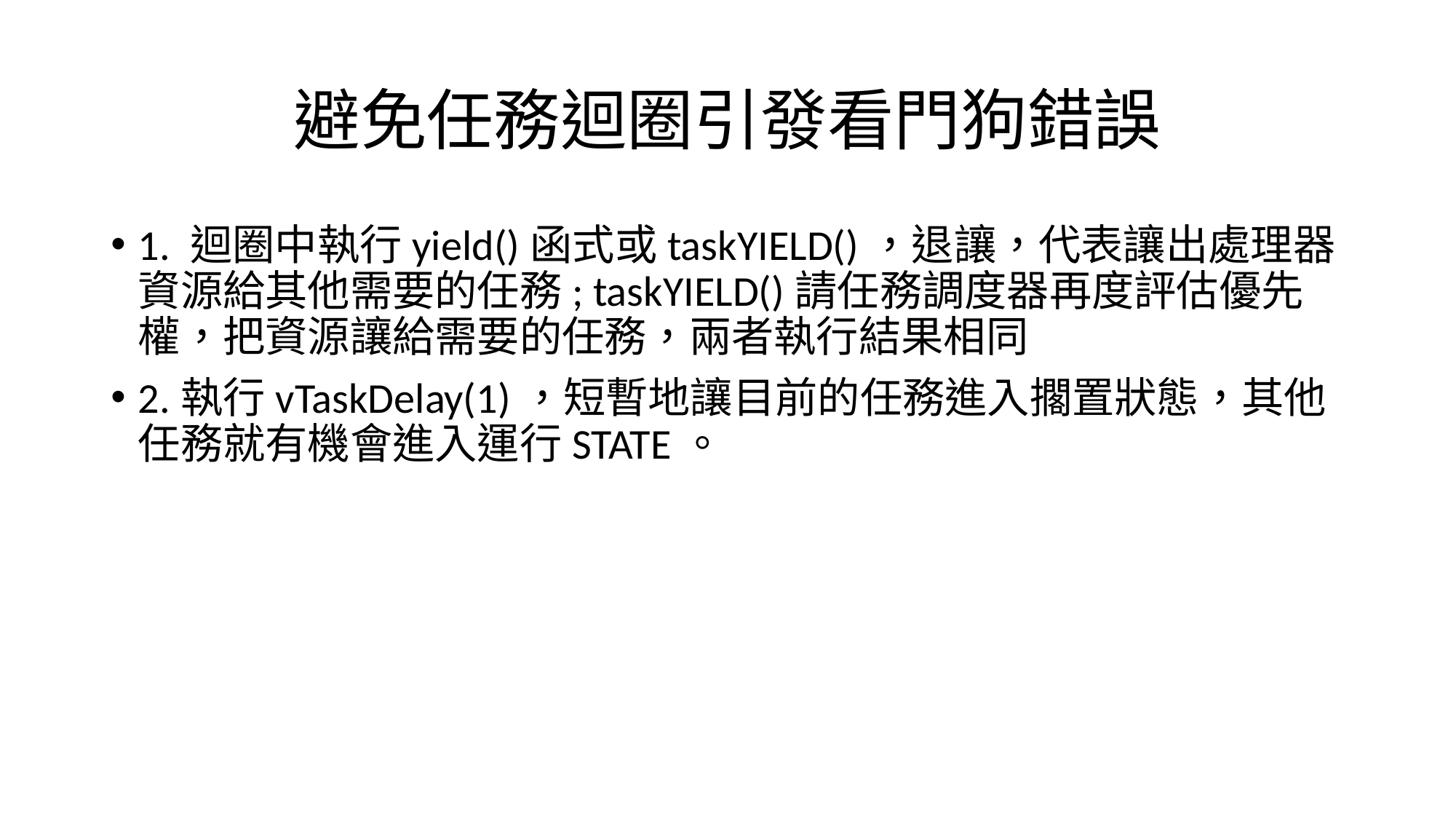

# 避免任務迴圈引發看門狗錯誤
1. 迴圈中執行yield()函式或taskYIELD()，退讓，代表讓出處理器資源給其他需要的任務; taskYIELD()請任務調度器再度評估優先權，把資源讓給需要的任務，兩者執行結果相同
2.執行vTaskDelay(1)，短暫地讓目前的任務進入擱置狀態，其他任務就有機會進入運行STATE。